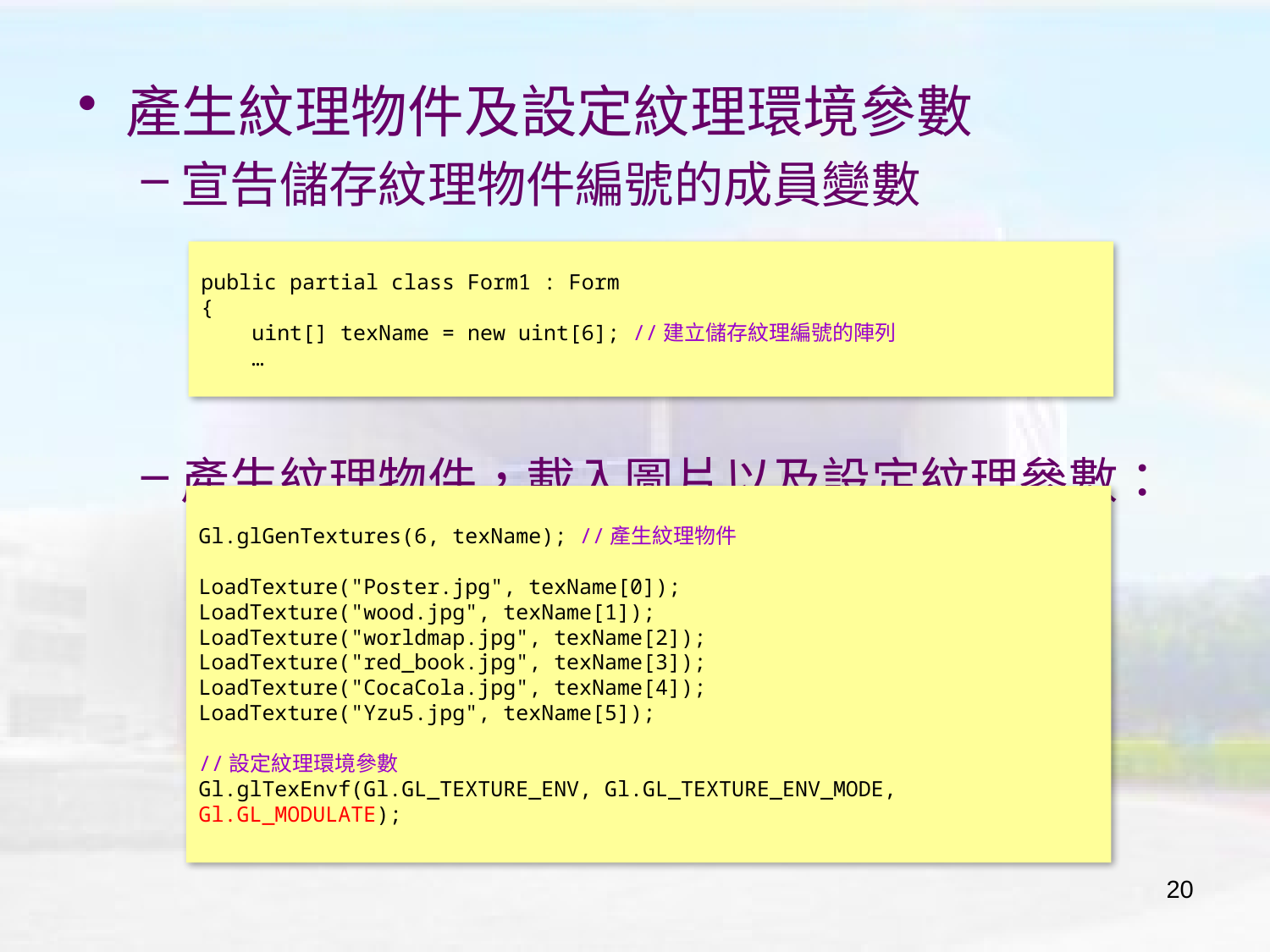

產生紋理物件及設定紋理環境參數
宣告儲存紋理物件編號的成員變數

產生紋理物件，載入圖片以及設定紋理參數：

public partial class Form1 : Form
{
    uint[] texName = new uint[6]; //建立儲存紋理編號的陣列
    …
Gl.glGenTextures(6, texName); //產生紋理物件

LoadTexture("Poster.jpg", texName[0]);
LoadTexture("wood.jpg", texName[1]);
LoadTexture("worldmap.jpg", texName[2]);
LoadTexture("red_book.jpg", texName[3]);
LoadTexture("CocaCola.jpg", texName[4]);
LoadTexture("Yzu5.jpg", texName[5]);

//設定紋理環境參數
Gl.glTexEnvf(Gl.GL_TEXTURE_ENV, Gl.GL_TEXTURE_ENV_MODE, Gl.GL_MODULATE);
20